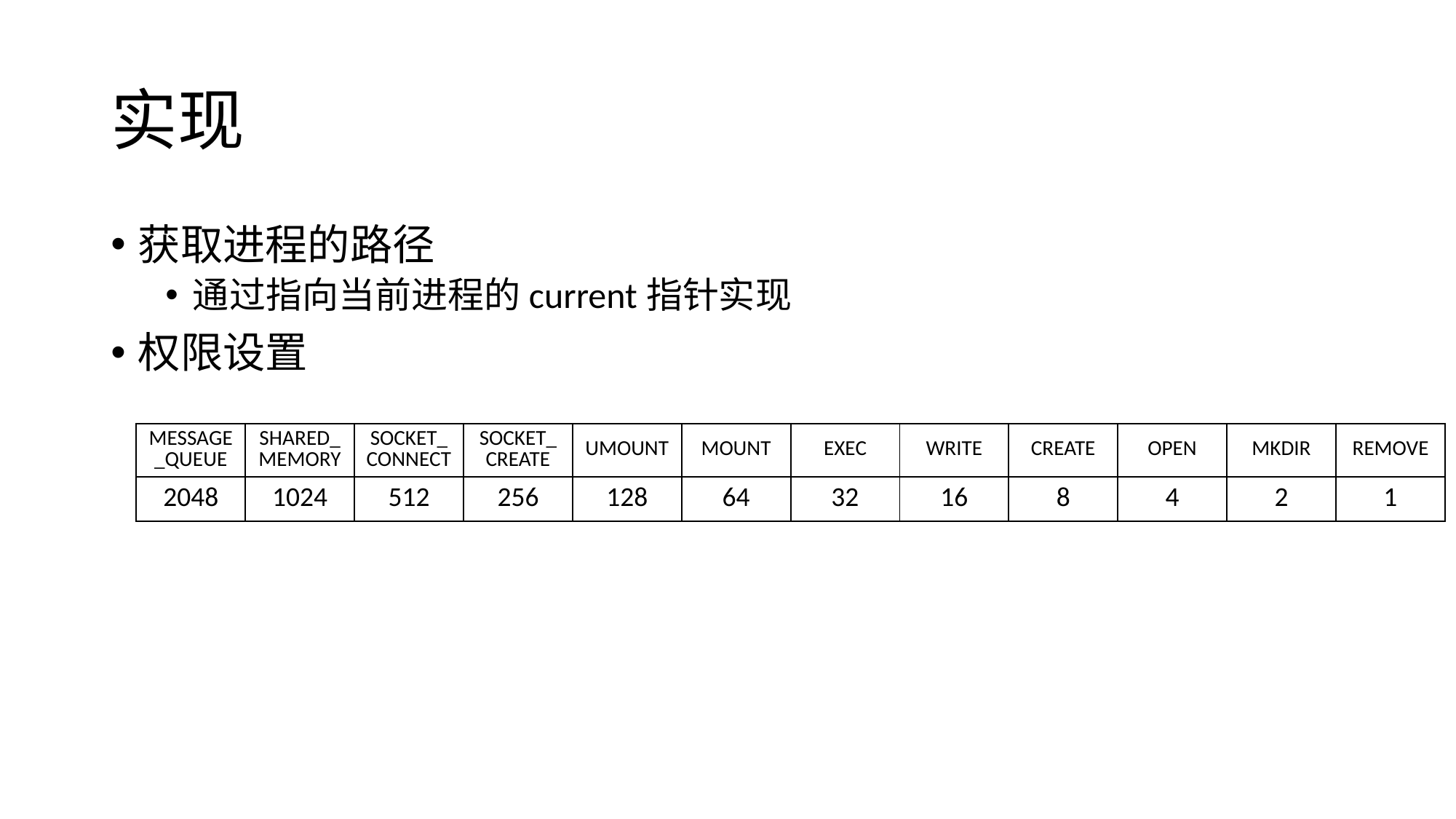

# 实现
获取进程的路径
通过指向当前进程的current指针实现
权限设置
| MESSAGE\_QUEUE | SHARED\_MEMORY | SOCKET\_CONNECT | SOCKET\_CREATE | UMOUNT | MOUNT | EXEC | WRITE | CREATE | OPEN | MKDIR | REMOVE |
| --- | --- | --- | --- | --- | --- | --- | --- | --- | --- | --- | --- |
| 2048 | 1024 | 512 | 256 | 128 | 64 | 32 | 16 | 8 | 4 | 2 | 1 |